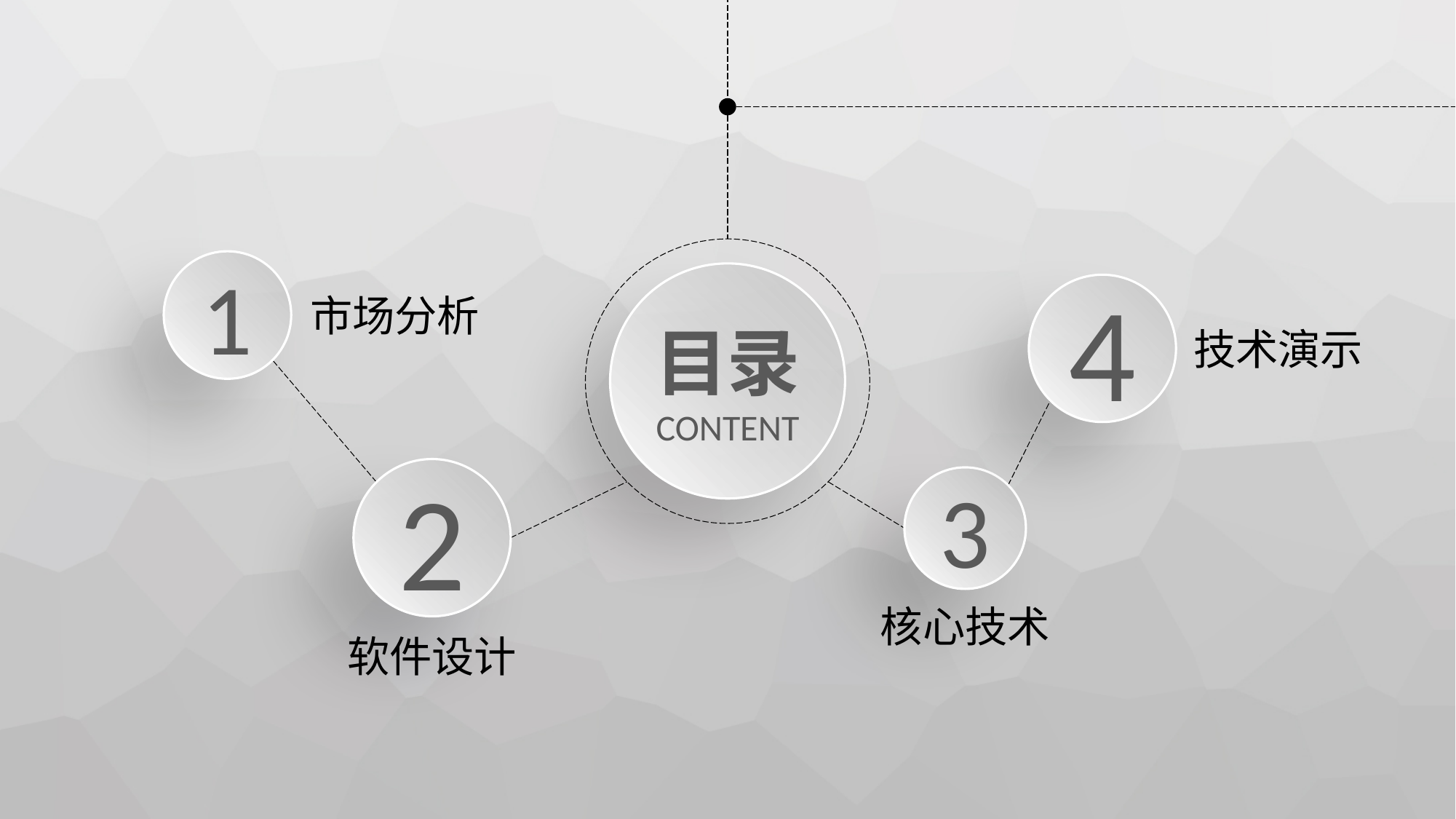

1

目录
CONTENT
4
市场分析
技术演示
2
3
核心技术
软件设计